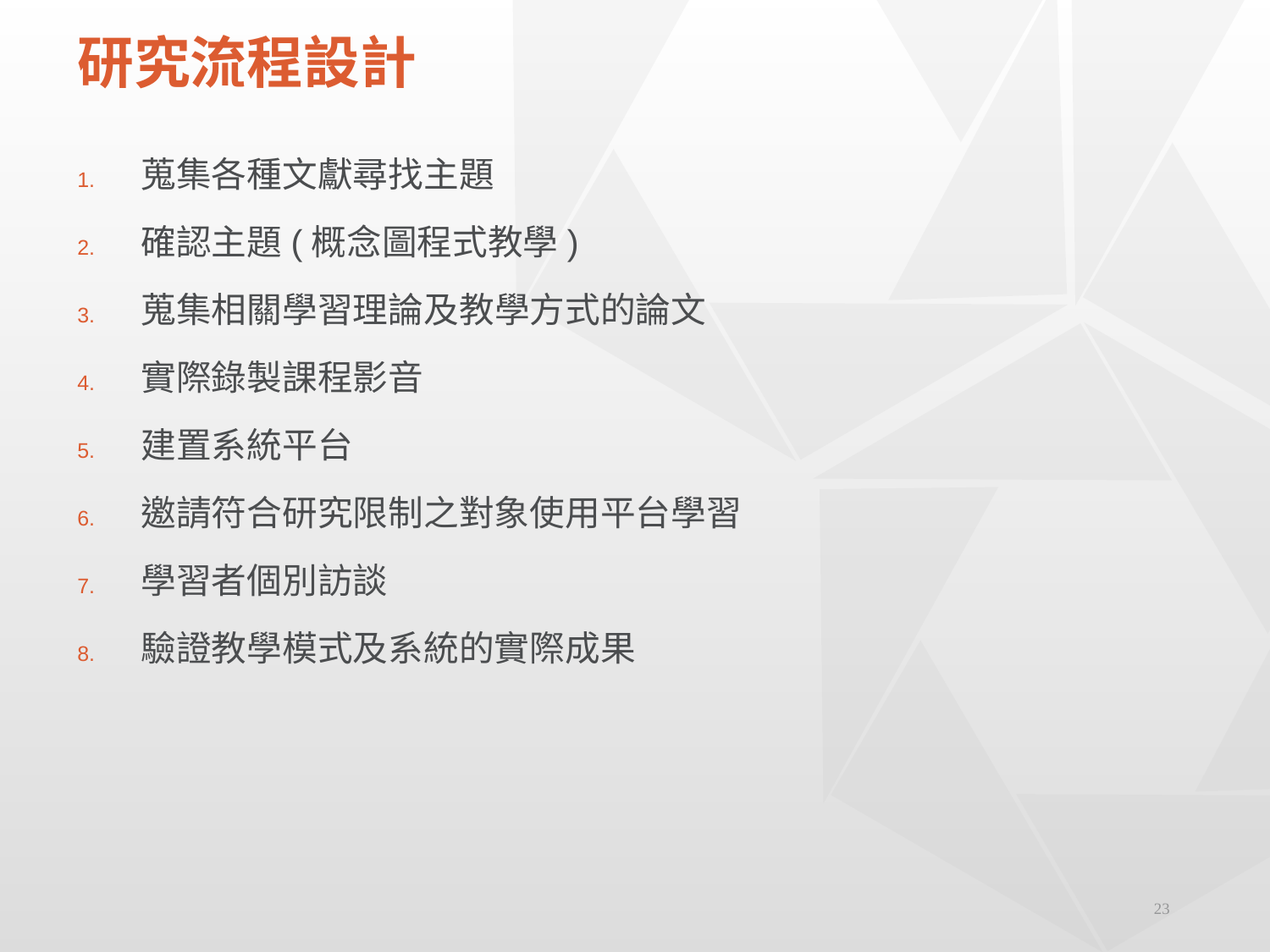

# 研究流程設計
蒐集各種文獻尋找主題
確認主題(概念圖程式教學)
蒐集相關學習理論及教學方式的論文
實際錄製課程影音
建置系統平台
邀請符合研究限制之對象使用平台學習
學習者個別訪談
驗證教學模式及系統的實際成果

23